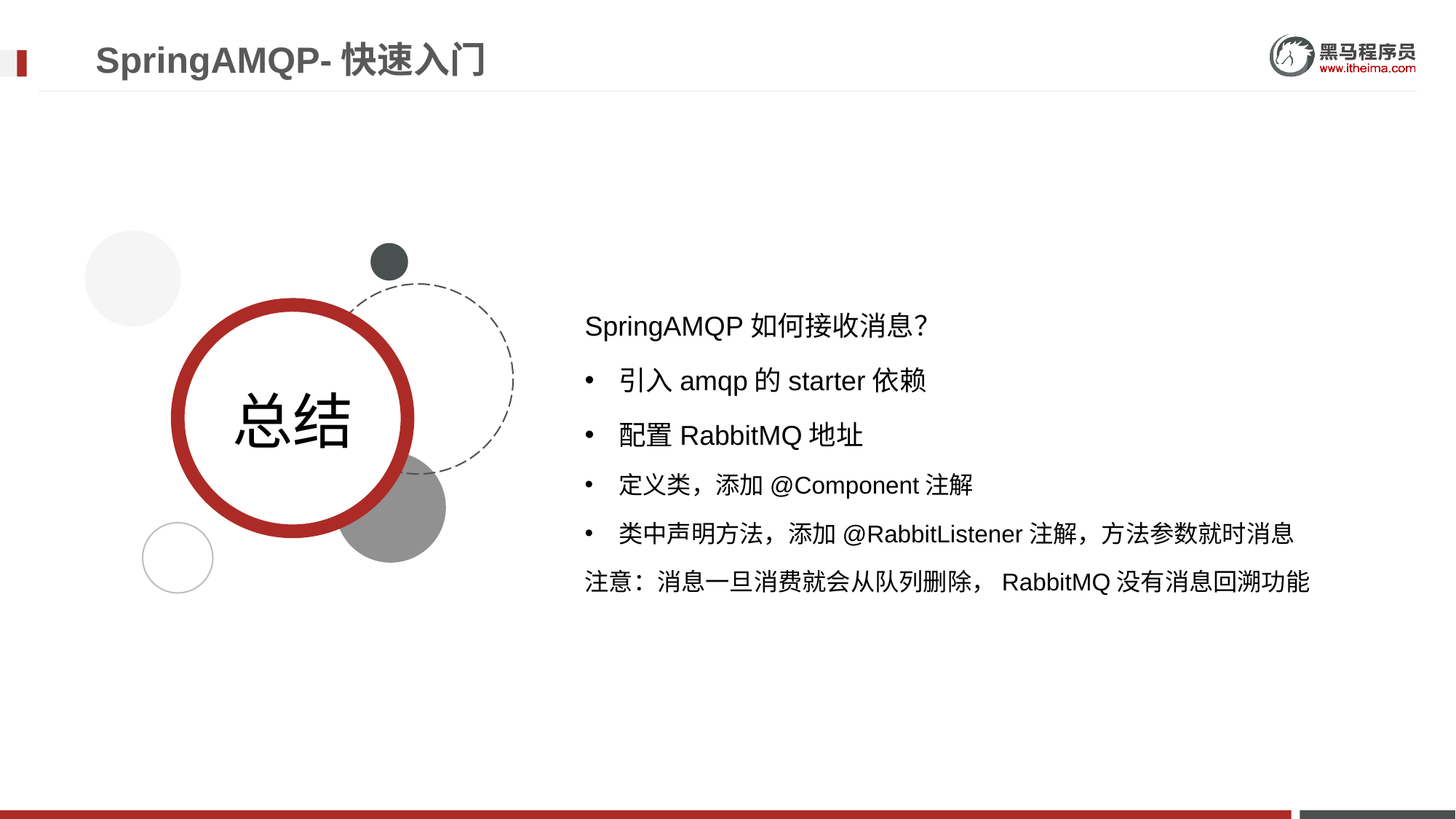

# SpringAMQP-快速入门
SpringAMQP如何接收消息？
引入amqp的starter依赖
配置RabbitMQ地址
定义类，添加@Component注解
类中声明方法，添加@RabbitListener注解，方法参数就时消息
注意：消息一旦消费就会从队列删除，RabbitMQ没有消息回溯功能